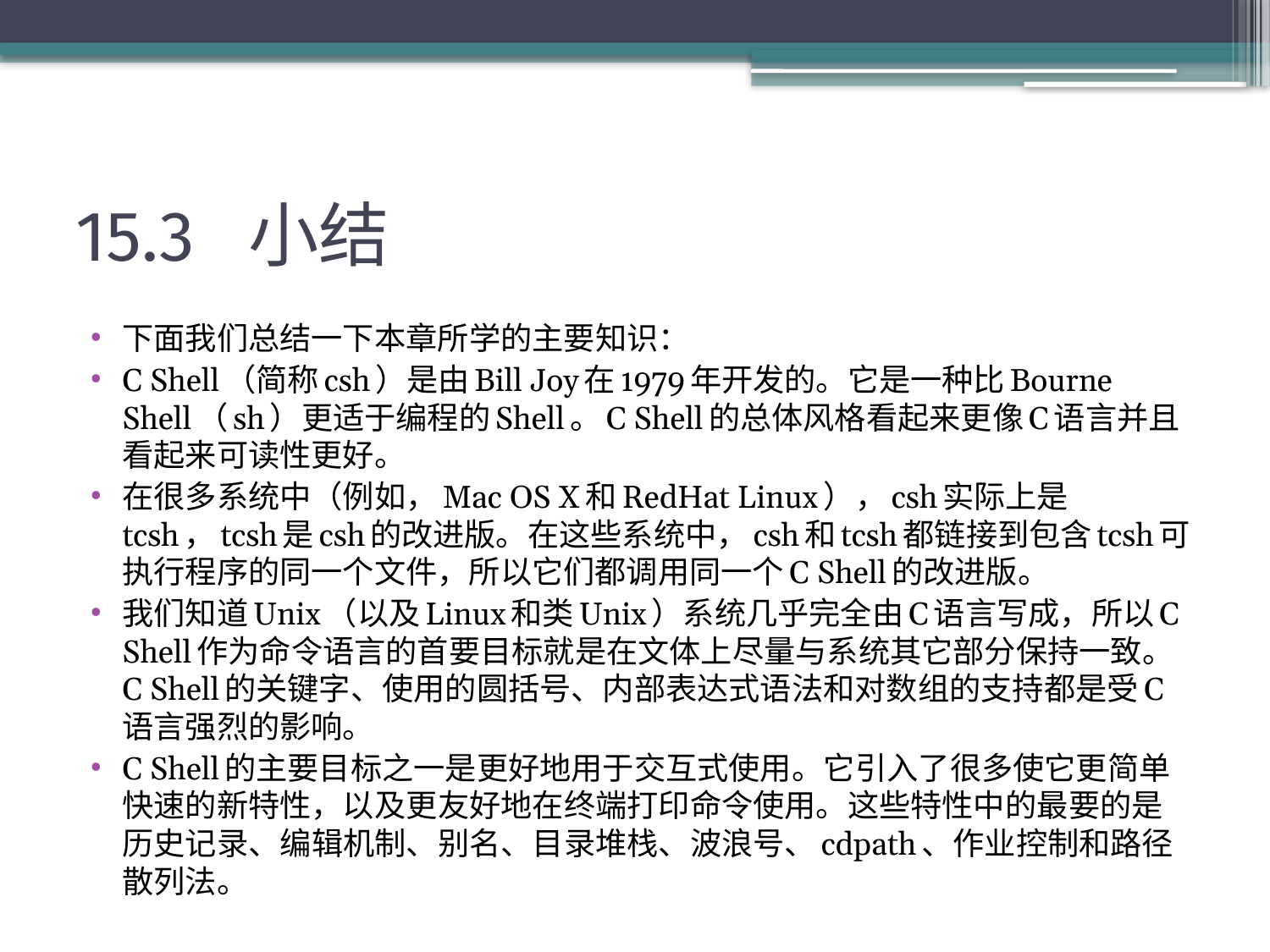

# 15.3  小结
下面我们总结一下本章所学的主要知识：
C Shell（简称csh）是由Bill Joy在1979年开发的。它是一种比Bourne Shell（sh）更适于编程的Shell。C Shell的总体风格看起来更像C语言并且看起来可读性更好。
在很多系统中（例如，Mac OS X和RedHat Linux），csh实际上是tcsh，tcsh是csh的改进版。在这些系统中，csh和tcsh都链接到包含tcsh可执行程序的同一个文件，所以它们都调用同一个C Shell的改进版。
我们知道Unix（以及Linux和类Unix）系统几乎完全由C语言写成，所以C Shell作为命令语言的首要目标就是在文体上尽量与系统其它部分保持一致。C Shell的关键字、使用的圆括号、内部表达式语法和对数组的支持都是受C语言强烈的影响。
C Shell的主要目标之一是更好地用于交互式使用。它引入了很多使它更简单快速的新特性，以及更友好地在终端打印命令使用。这些特性中的最要的是历史记录、编辑机制、别名、目录堆栈、波浪号、cdpath、作业控制和路径散列法。